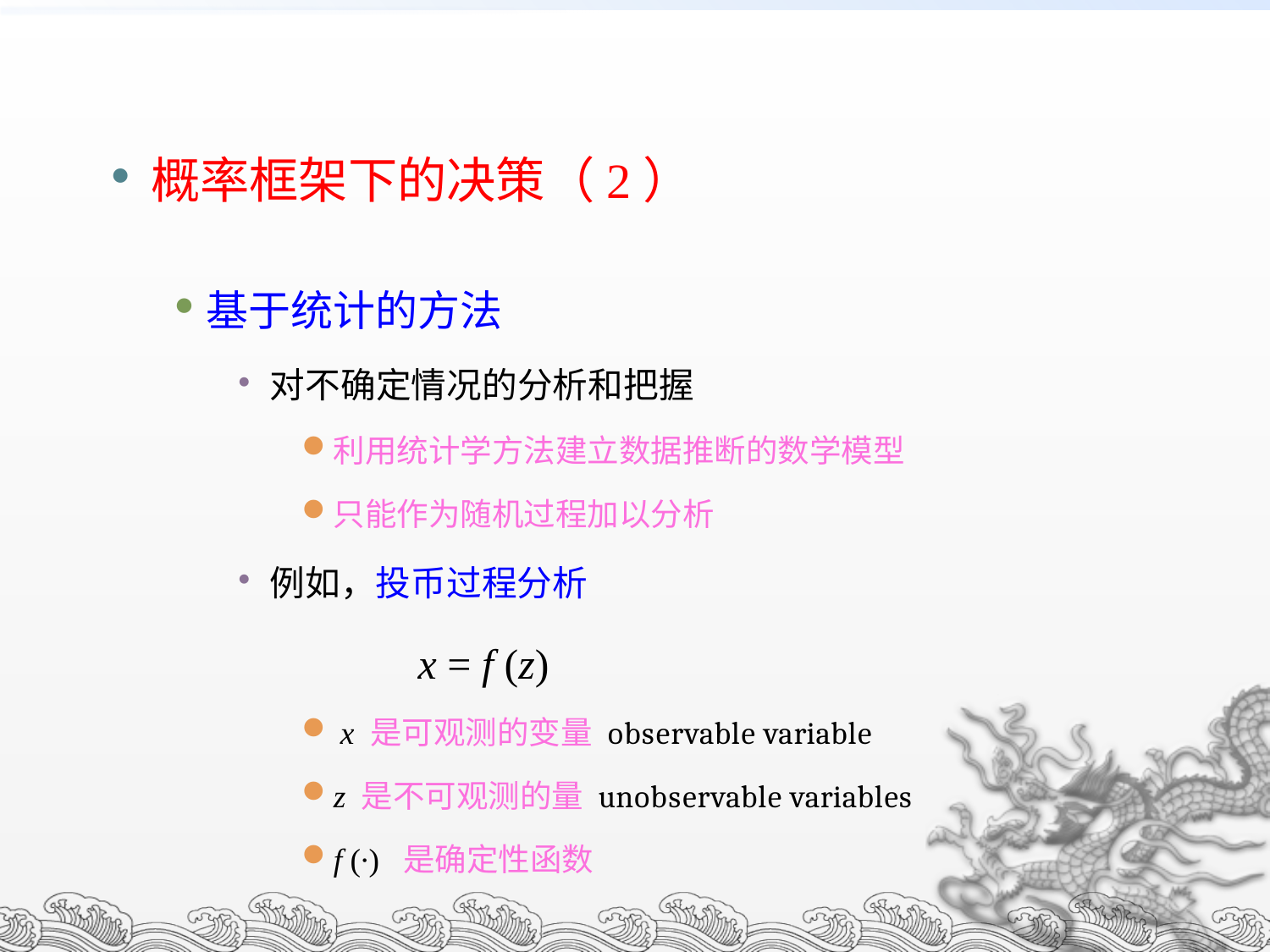

概率框架下的决策（2）

基于统计的方法
对不确定情况的分析和把握
利用统计学方法建立数据推断的数学模型
只能作为随机过程加以分析
例如，投币过程分析
           x = f (z)
 x 是可观测的变量 observable variable
z 是不可观测的量 unobservable variables
f (∙)  是确定性函数